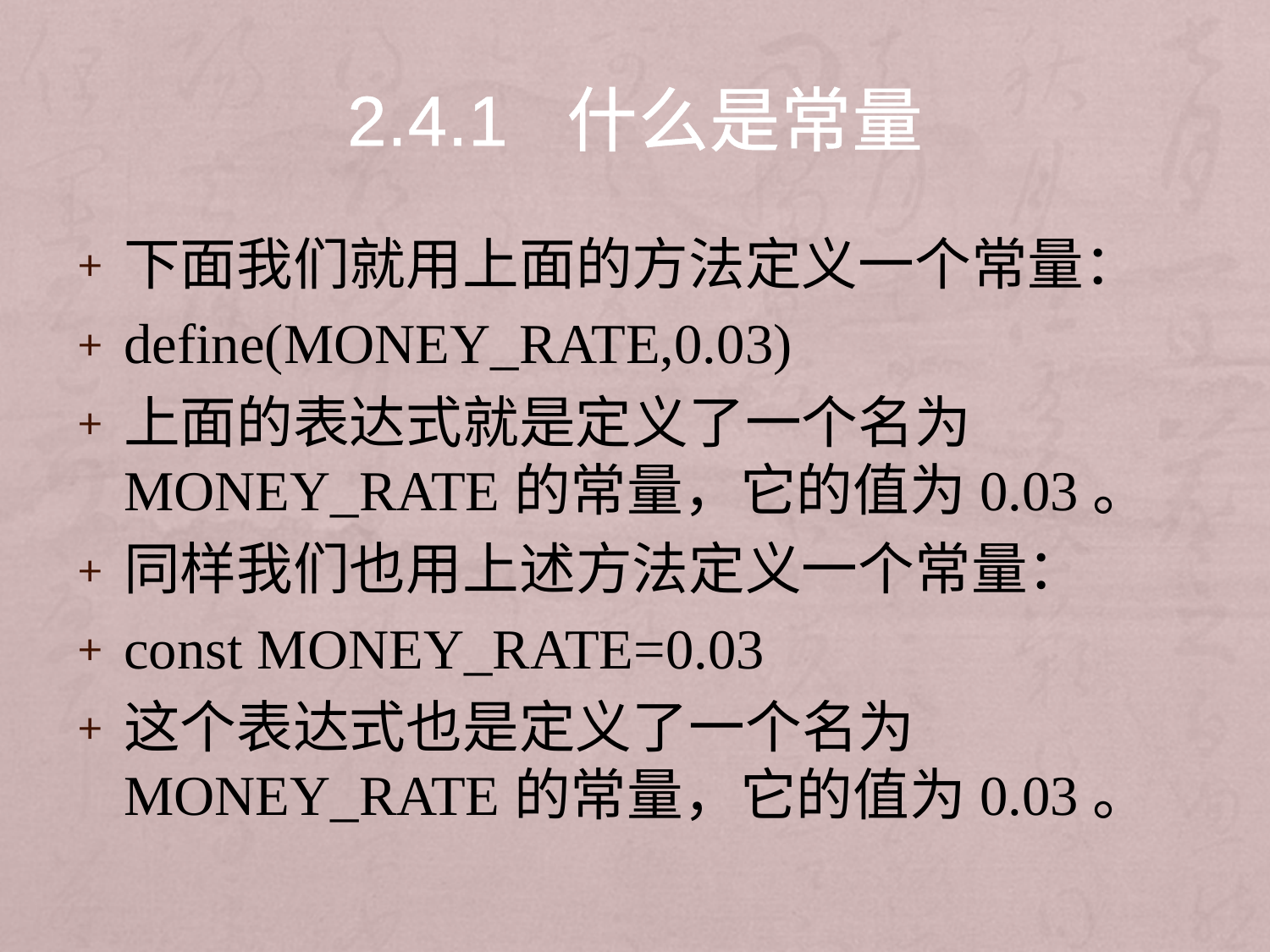

# 2.4.1  什么是常量
下面我们就用上面的方法定义一个常量：
define(MONEY_RATE,0.03)
上面的表达式就是定义了一个名为MONEY_RATE的常量，它的值为0.03。
同样我们也用上述方法定义一个常量：
const MONEY_RATE=0.03
这个表达式也是定义了一个名为MONEY_RATE的常量，它的值为0.03。